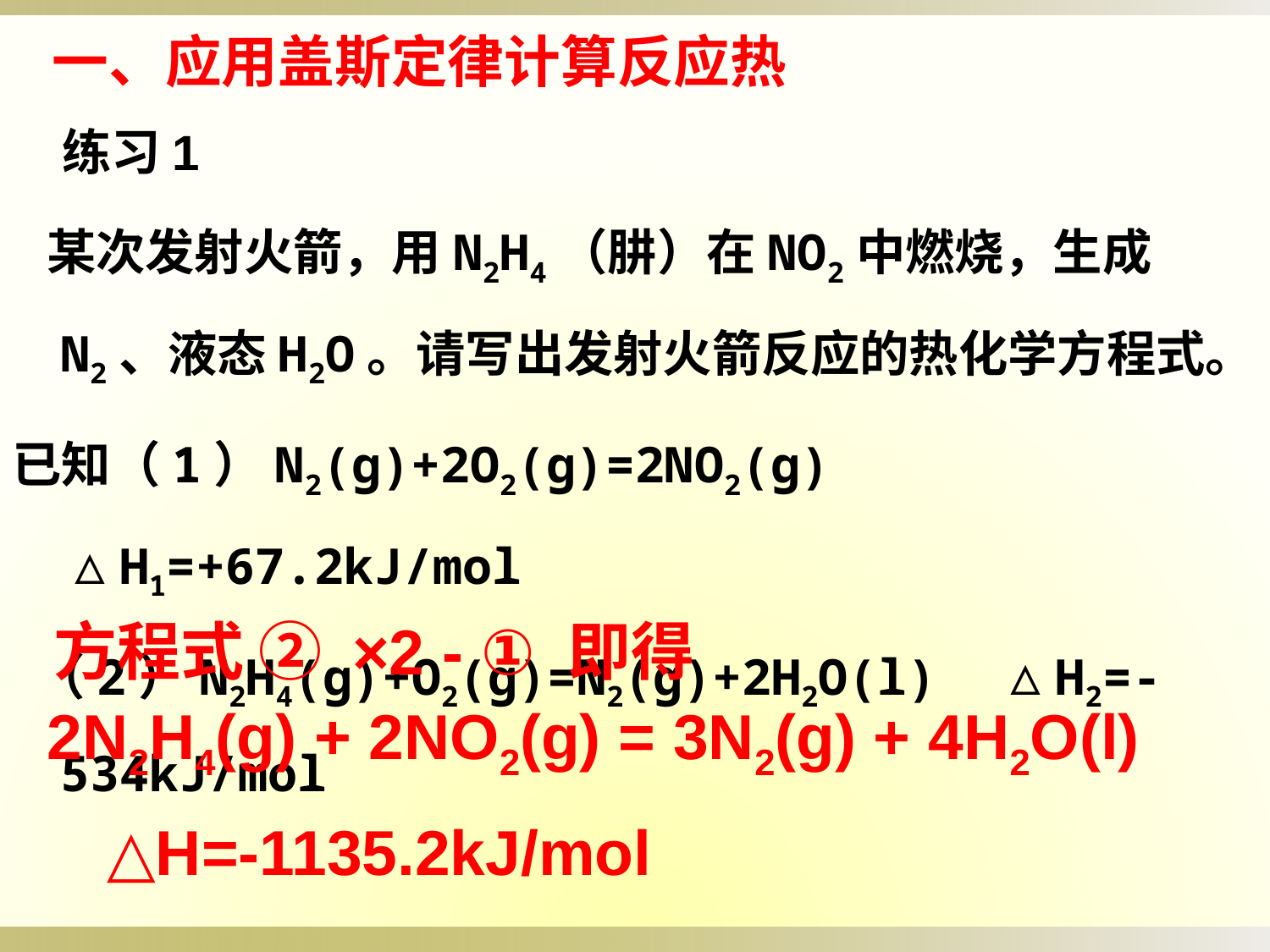

一、应用盖斯定律计算反应热
练习1
  某次发射火箭，用N2H4（肼）在NO2中燃烧，生成N2、液态H2O。请写出发射火箭反应的热化学方程式。
已知（1）N2(g)+2O2(g)=2NO2(g)  △H1=+67.2kJ/mol
 （2）N2H4(g)+O2(g)=N2(g)+2H2O(l)  △H2=-534kJ/mol
方程式 ② ×2 - ① 即得
2N2H4(g) + 2NO2(g) = 3N2(g) + 4H2O(l)
△H=-1135.2kJ/mol